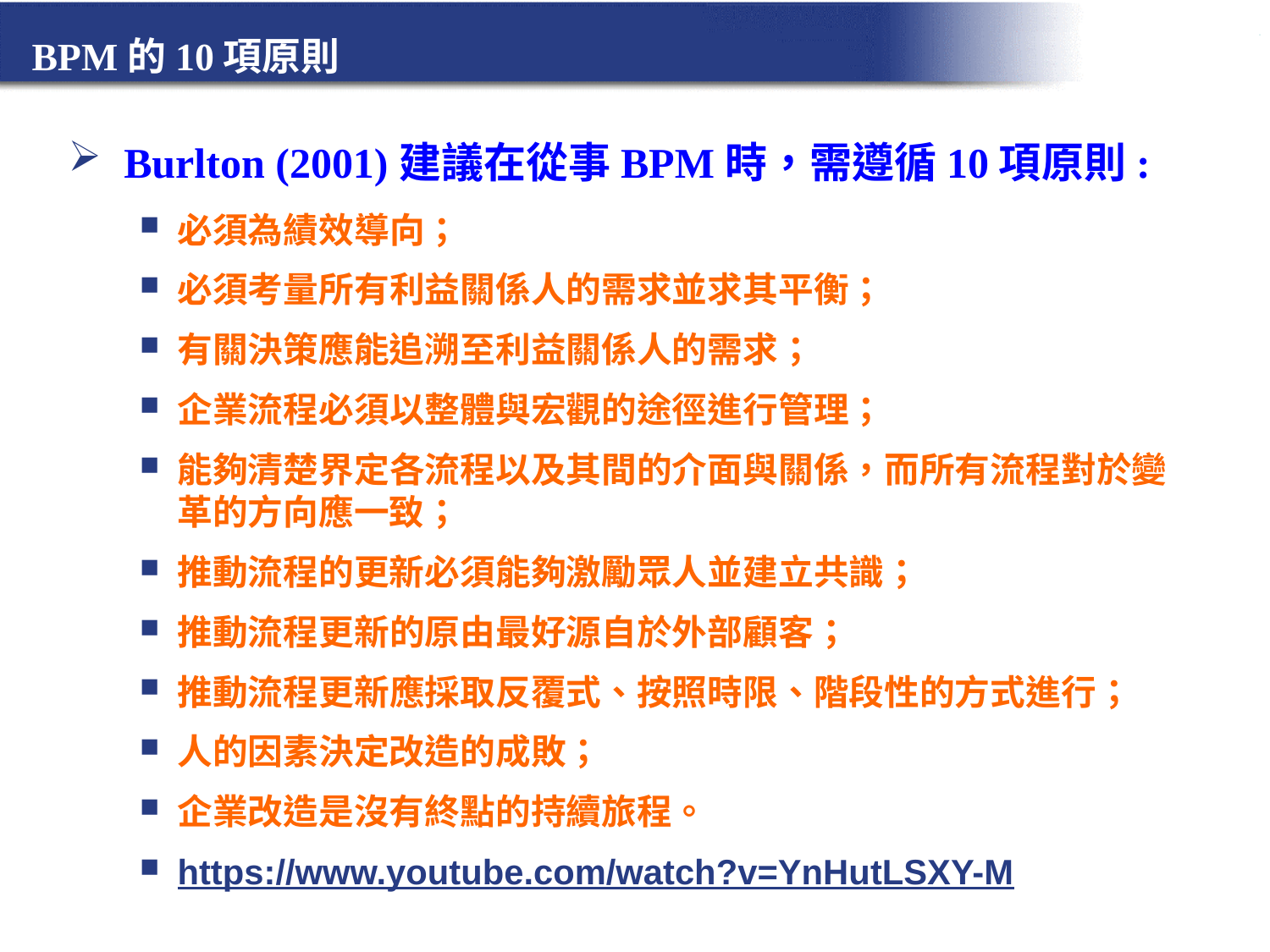

# BPM的10項原則
Burlton (2001)建議在從事BPM時，需遵循10項原則:
必須為績效導向；
必須考量所有利益關係人的需求並求其平衡；
有關決策應能追溯至利益關係人的需求；
企業流程必須以整體與宏觀的途徑進行管理；
能夠清楚界定各流程以及其間的介面與關係，而所有流程對於變革的方向應一致；
推動流程的更新必須能夠激勵眾人並建立共識；
推動流程更新的原由最好源自於外部顧客；
推動流程更新應採取反覆式、按照時限、階段性的方式進行；
人的因素決定改造的成敗；
企業改造是沒有終點的持續旅程。
https://www.youtube.com/watch?v=YnHutLSXY-M